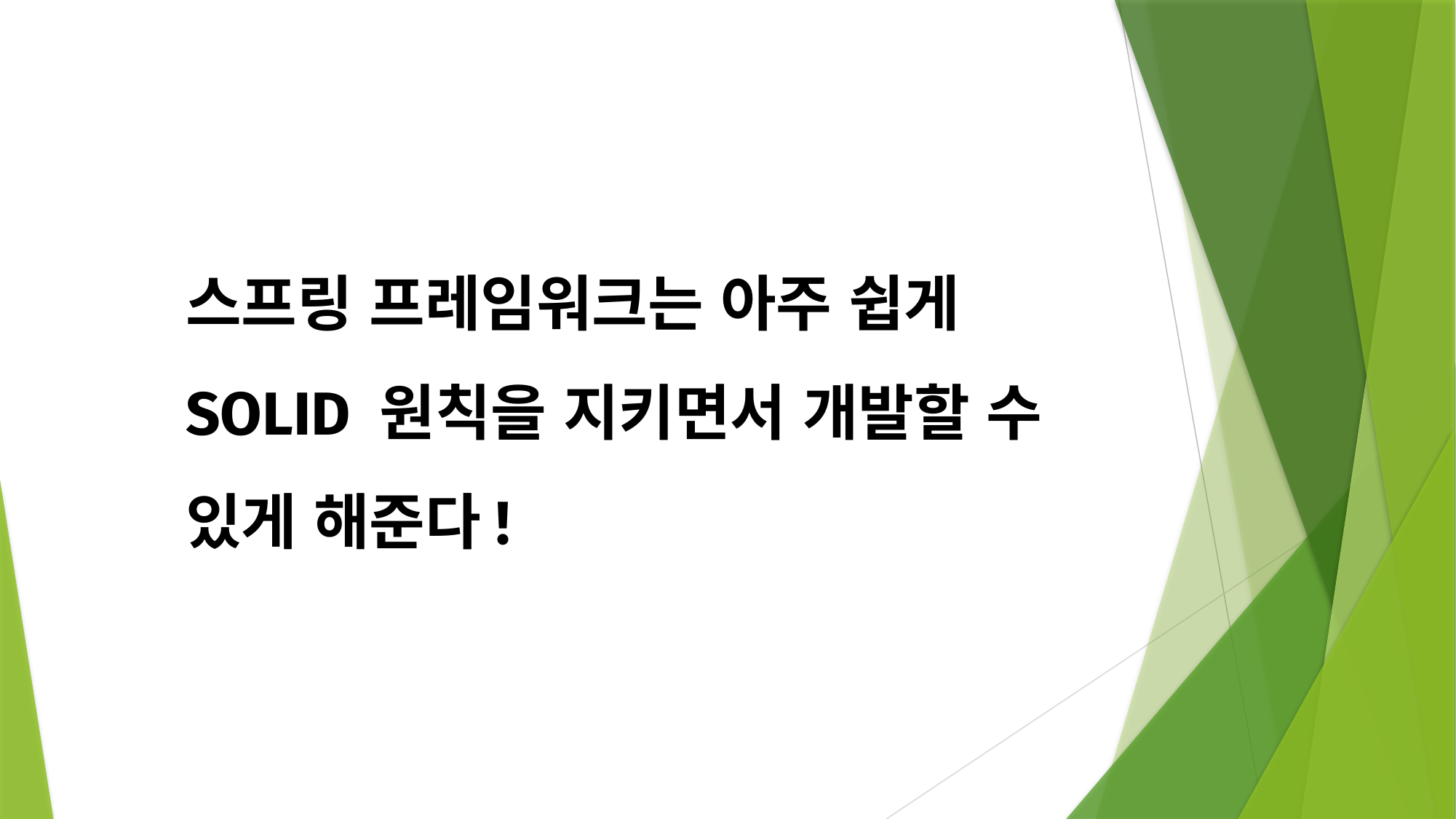

스프링 프레임워크는 아주 쉽게
SOLID 원칙을 지키면서 개발할 수
있게 해준다!